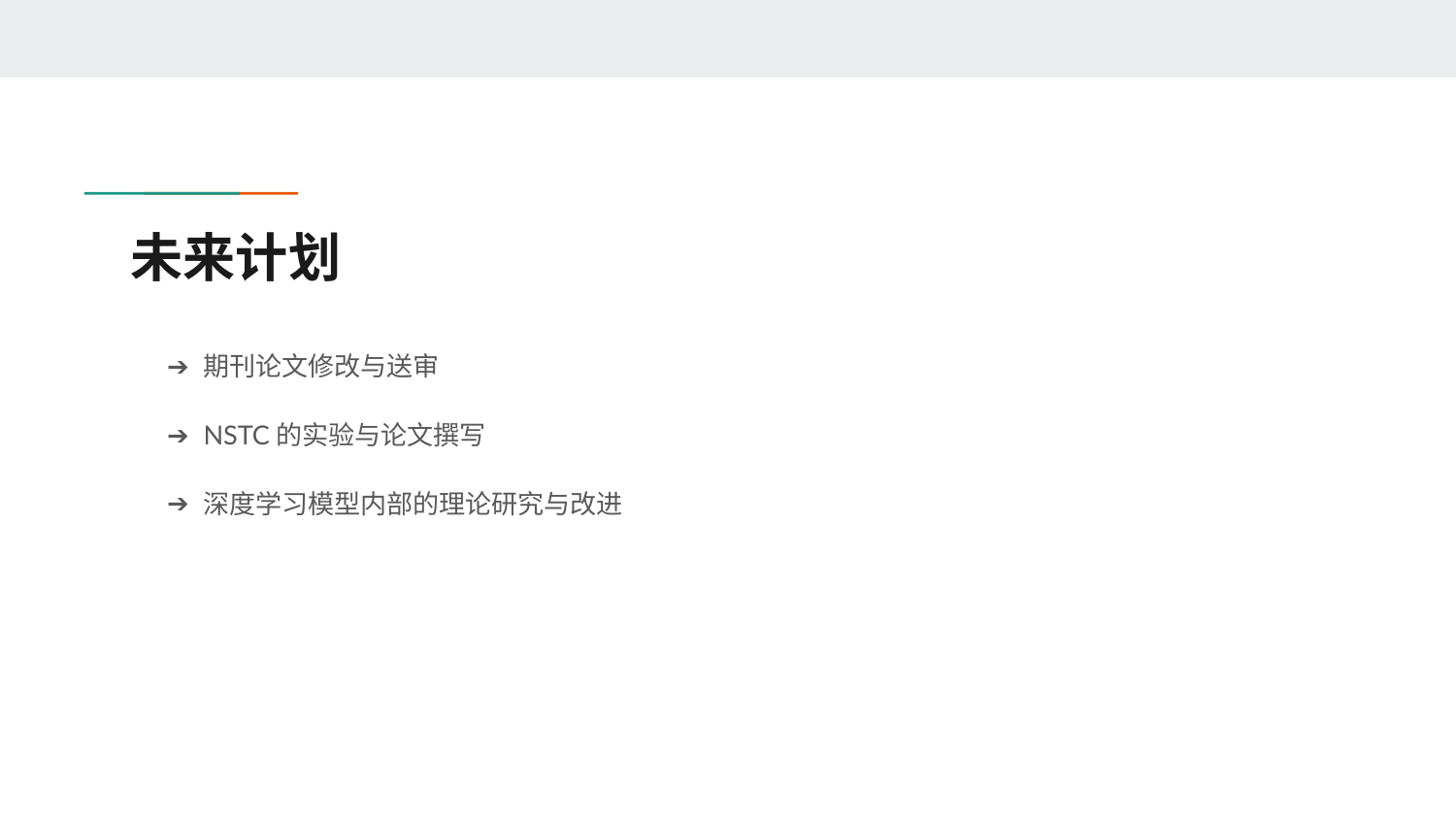

# 未来计划
期刊论文修改与送审
NSTC的实验与论文撰写
深度学习模型内部的理论研究与改进